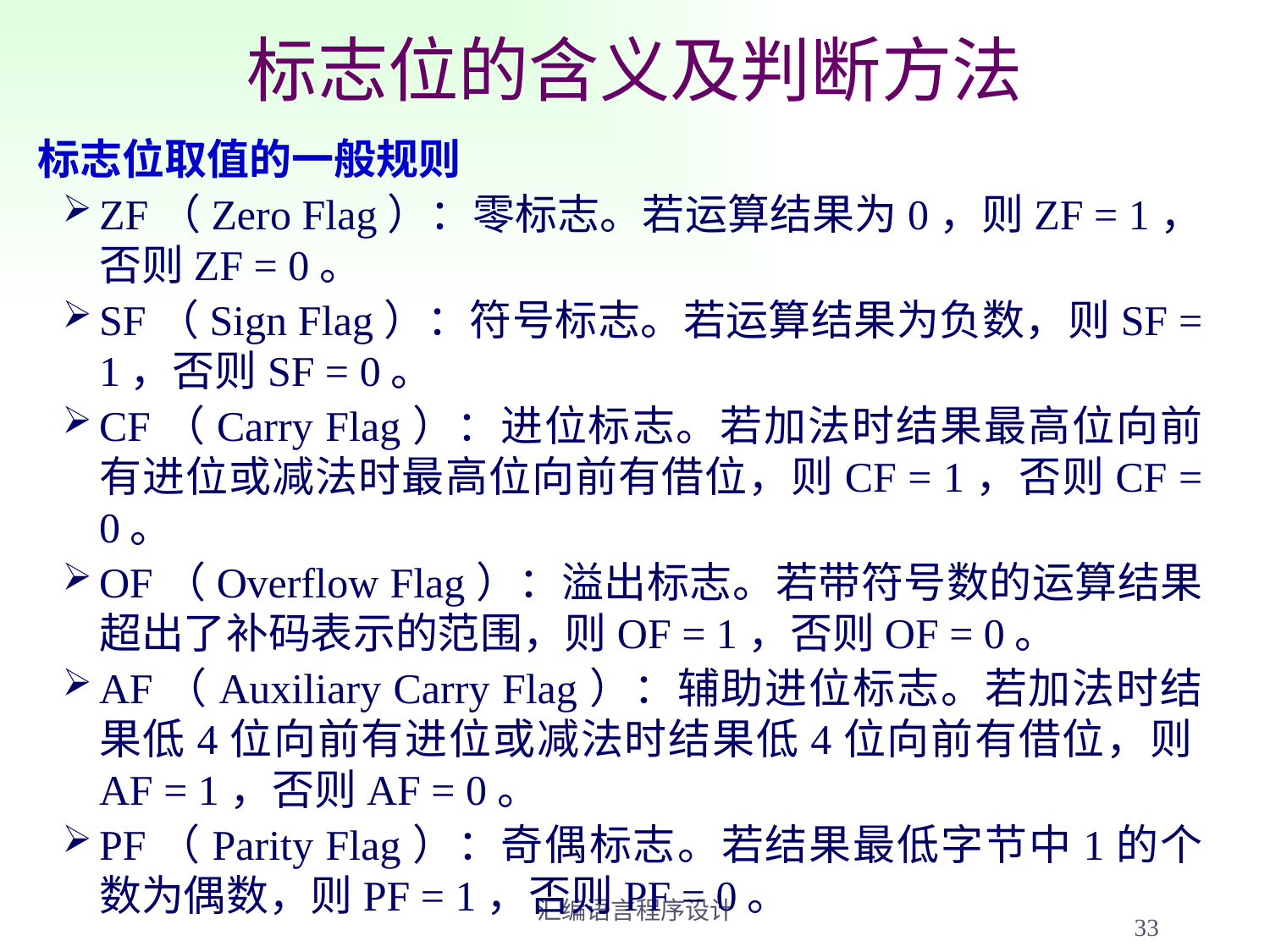

# 标志位的含义及判断方法
标志位取值的一般规则
ZF（Zero Flag）：零标志。若运算结果为0，则ZF = 1，否则ZF = 0。
SF（Sign Flag）：符号标志。若运算结果为负数，则SF = 1，否则SF = 0。
CF（Carry Flag）：进位标志。若加法时结果最高位向前有进位或减法时最高位向前有借位，则CF = 1，否则CF = 0。
OF（Overflow Flag）：溢出标志。若带符号数的运算结果超出了补码表示的范围，则OF = 1，否则OF = 0。
AF（Auxiliary Carry Flag）：辅助进位标志。若加法时结果低4位向前有进位或减法时结果低4位向前有借位，则AF = 1，否则AF = 0。
PF（Parity Flag）：奇偶标志。若结果最低字节中1的个数为偶数，则PF = 1，否则PF = 0。
33
汇编语言程序设计